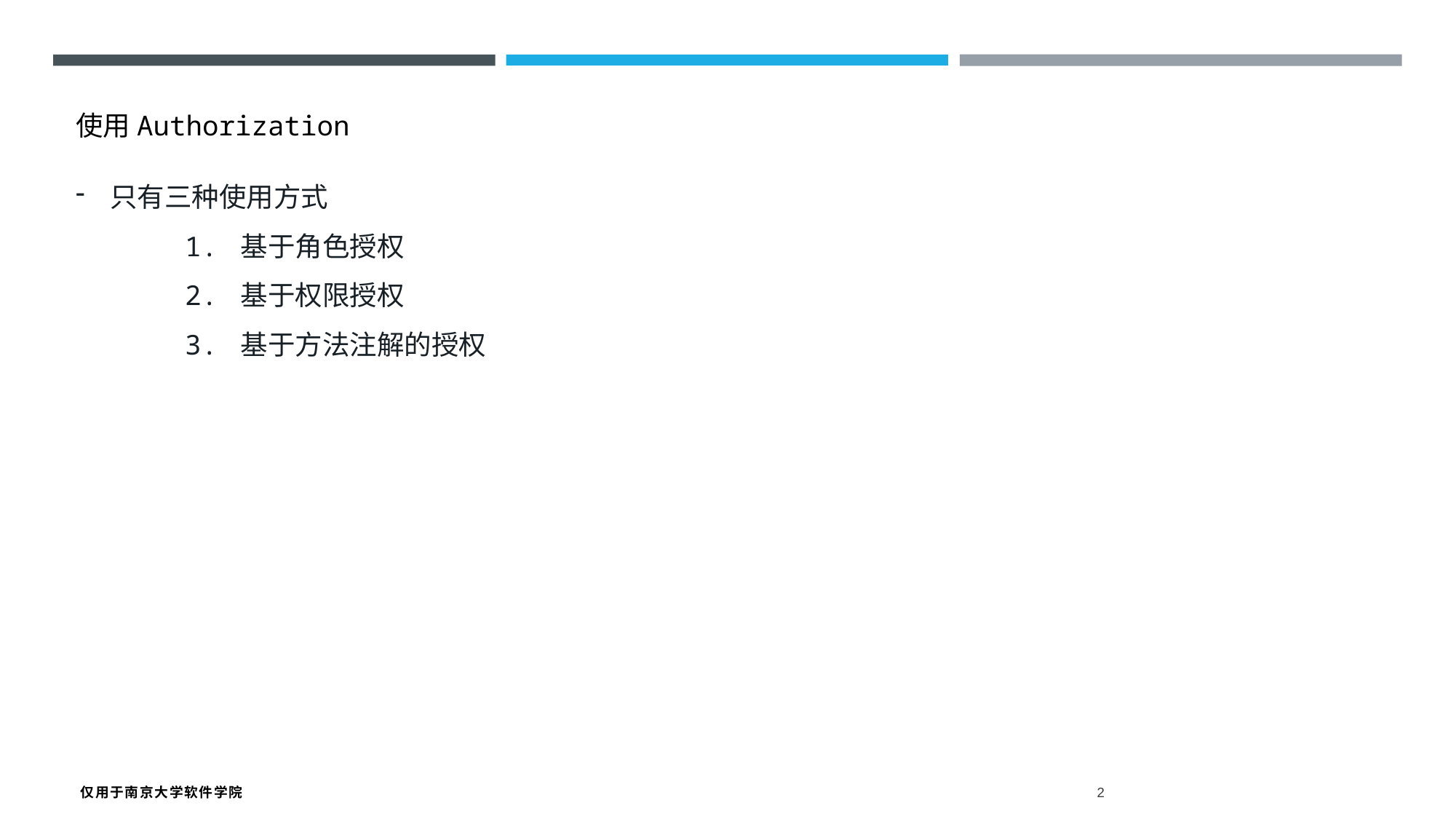

使用Authorization

只有三种使用方式
	1. 基于角色授权
	2. 基于权限授权
	3. 基于方法注解的授权

仅用于南京大学软件学院                                                                                                                                                                                                                                                                                 2